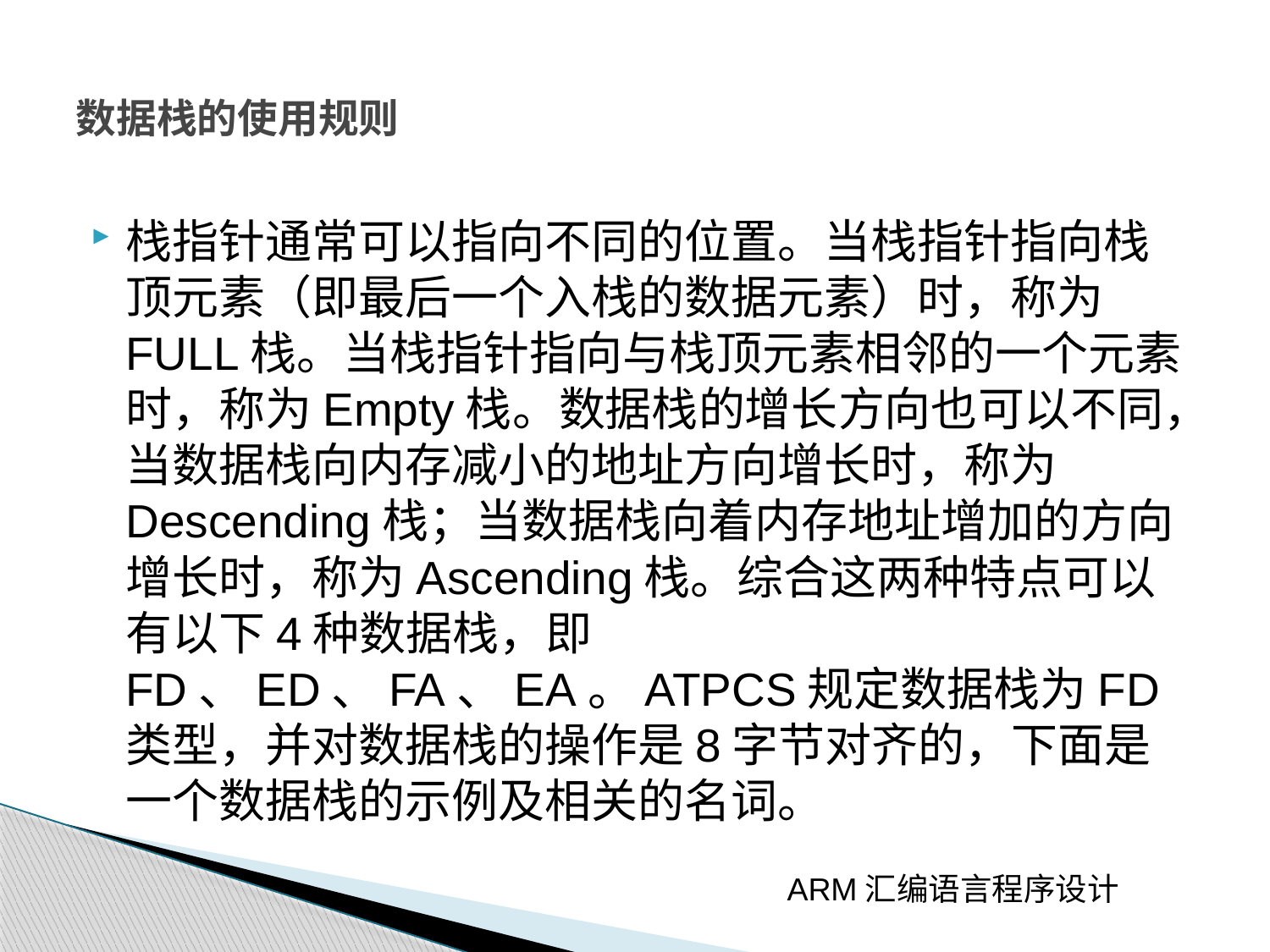

# 数据栈的使用规则
栈指针通常可以指向不同的位置。当栈指针指向栈顶元素（即最后一个入栈的数据元素）时，称为FULL栈。当栈指针指向与栈顶元素相邻的一个元素时，称为Empty栈。数据栈的增长方向也可以不同，当数据栈向内存减小的地址方向增长时，称为Descending栈；当数据栈向着内存地址增加的方向增长时，称为Ascending栈。综合这两种特点可以有以下4种数据栈，即FD、ED、FA、EA。ATPCS规定数据栈为FD类型，并对数据栈的操作是8字节对齐的，下面是一个数据栈的示例及相关的名词。
         ARM汇编语言程序设计